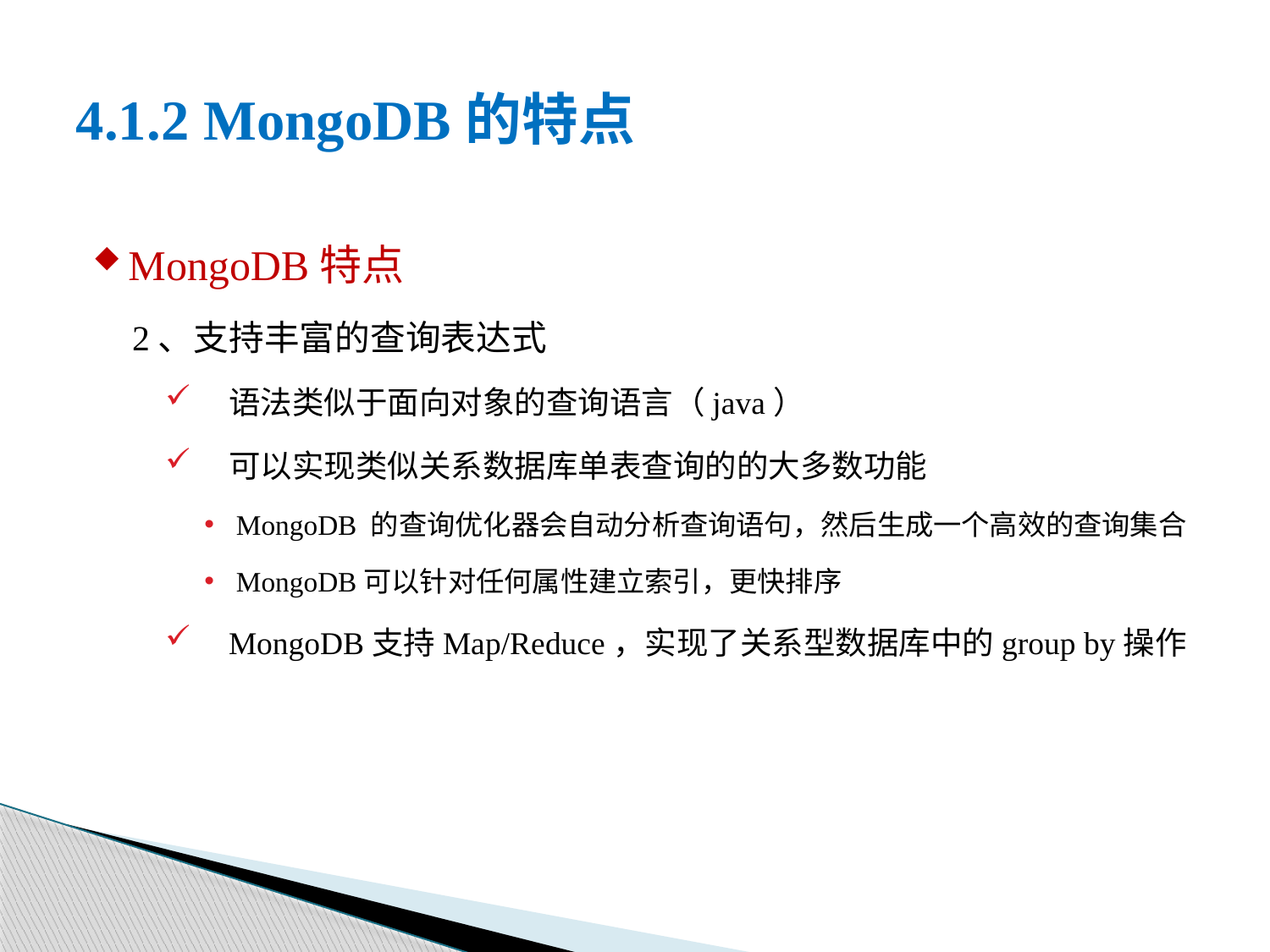

# 4.1.2 MongoDB的特点
MongoDB特点
2、支持丰富的查询表达式
语法类似于面向对象的查询语言（java）
可以实现类似关系数据库单表查询的的大多数功能
MongoDB 的查询优化器会自动分析查询语句，然后生成一个高效的查询集合
MongoDB可以针对任何属性建立索引，更快排序
MongoDB支持Map/Reduce，实现了关系型数据库中的group by操作